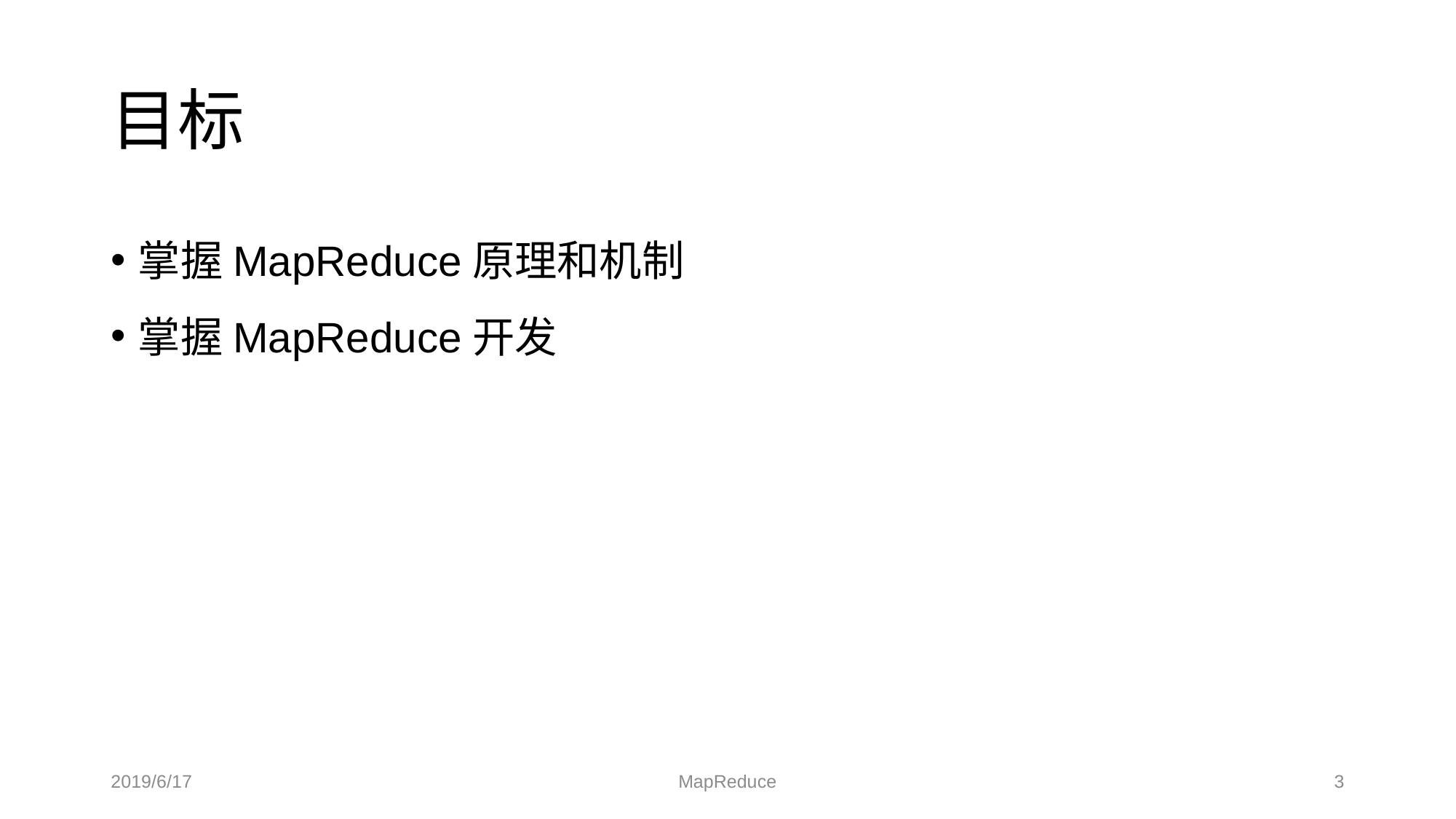

# 目标
掌握MapReduce原理和机制
掌握MapReduce开发
2019/6/17
MapReduce
3